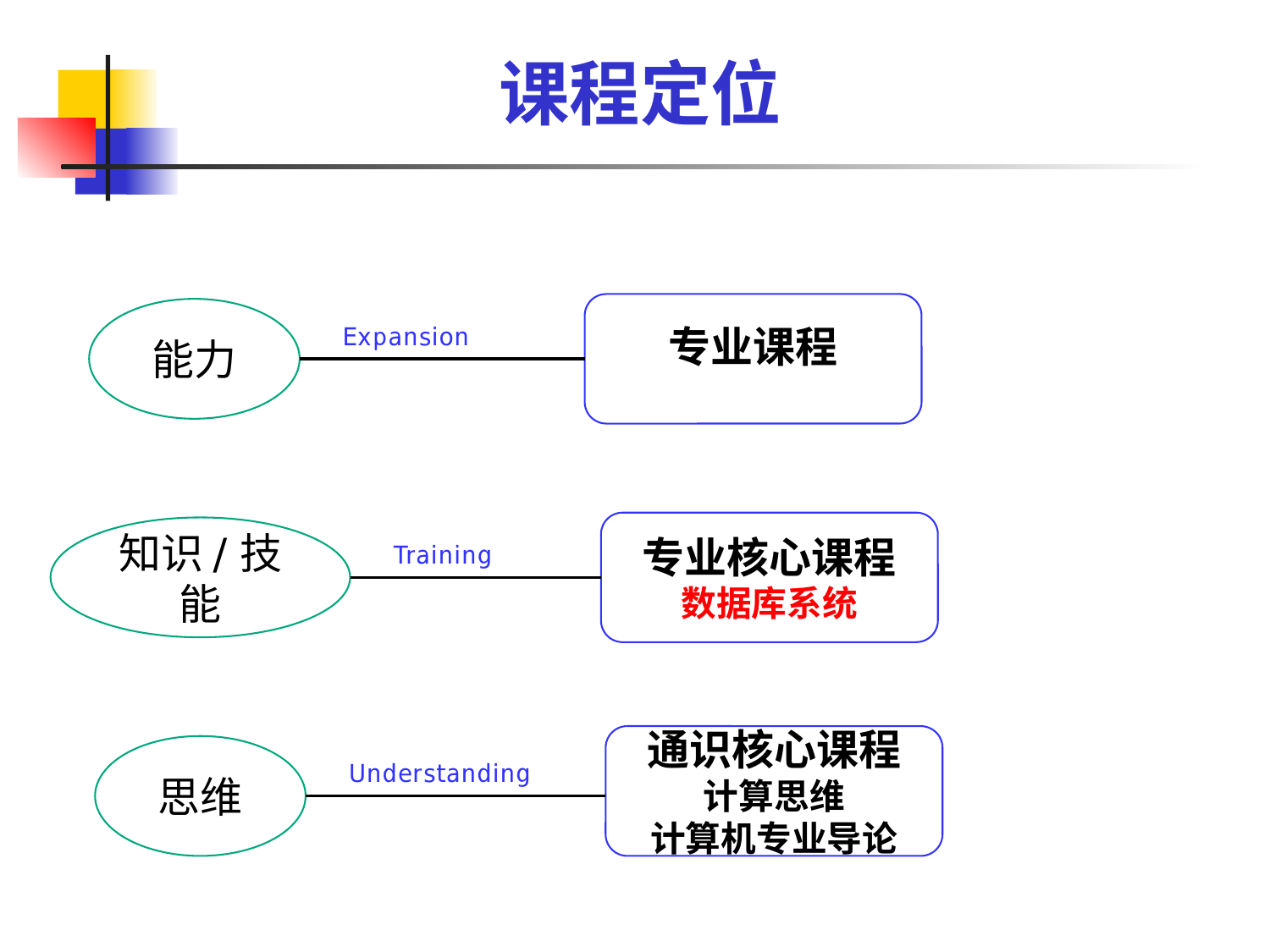

# 课程定位
专业课程

能力
Expansion
专业核心课程
数据库系统
知识/技能
Training
通识核心课程
计算思维
计算机专业导论
思维
Understanding